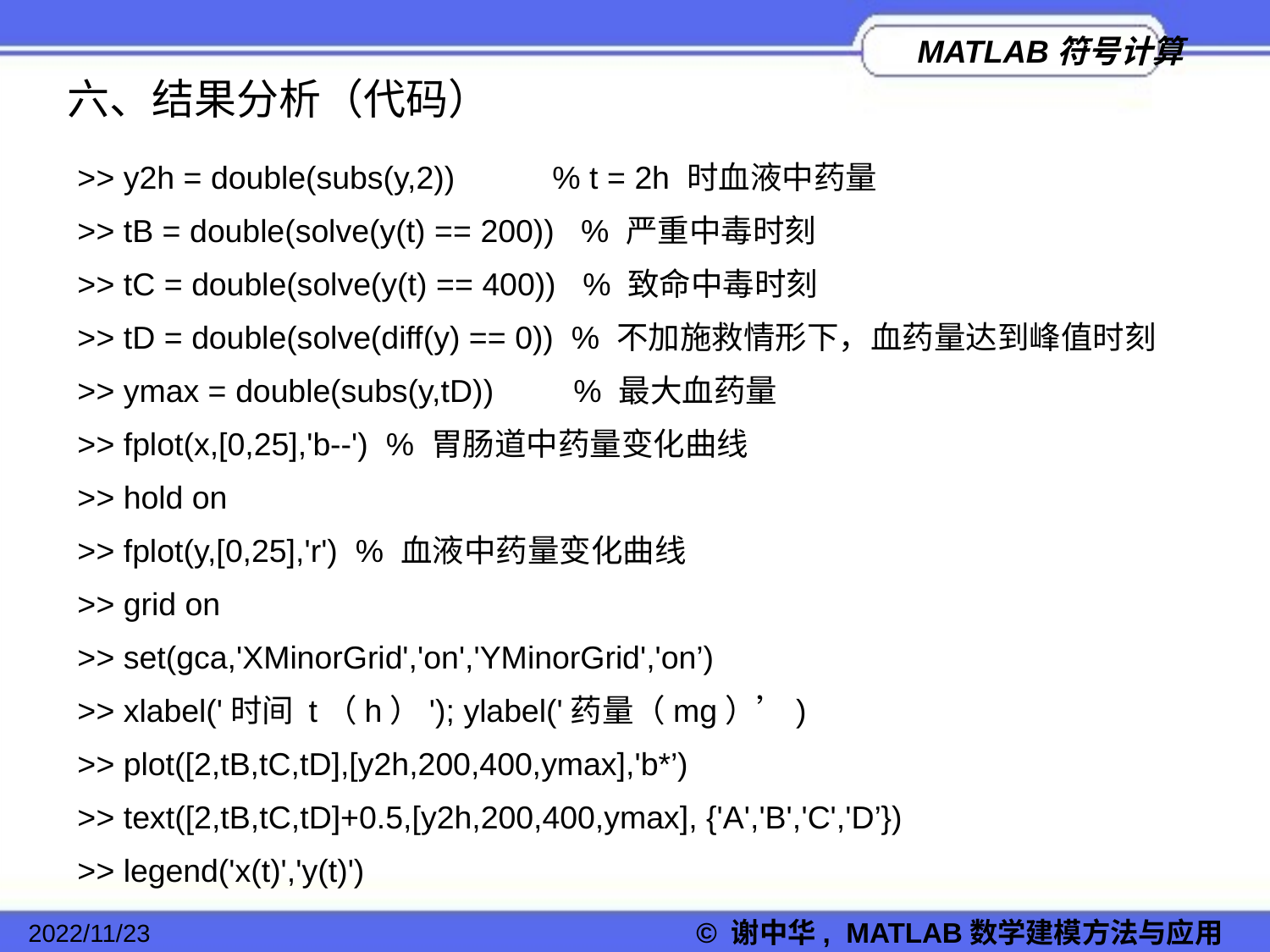

六、结果分析（代码）
>> y2h = double(subs(y,2))           % t = 2h 时血液中药量
>> tB = double(solve(y(t) == 200))   % 严重中毒时刻
>> tC = double(solve(y(t) == 400))   % 致命中毒时刻
>> tD = double(solve(diff(y) == 0))  % 不加施救情形下，血药量达到峰值时刻
>> ymax = double(subs(y,tD))         % 最大血药量
>> fplot(x,[0,25],'b--')  % 胃肠道中药量变化曲线
>> hold on
>> fplot(y,[0,25],'r')  % 血液中药量变化曲线
>> grid on
>> set(gca,'XMinorGrid','on','YMinorGrid','on’)
>> xlabel('时间 t（h）'); ylabel('药量（mg）’)
>> plot([2,tB,tC,tD],[y2h,200,400,ymax],'b*’)
>> text([2,tB,tC,tD]+0.5,[y2h,200,400,ymax], {'A','B','C','D’})
>> legend('x(t)','y(t)')
2022/11/23
© 谢中华,  MATLAB数学建模方法与应用